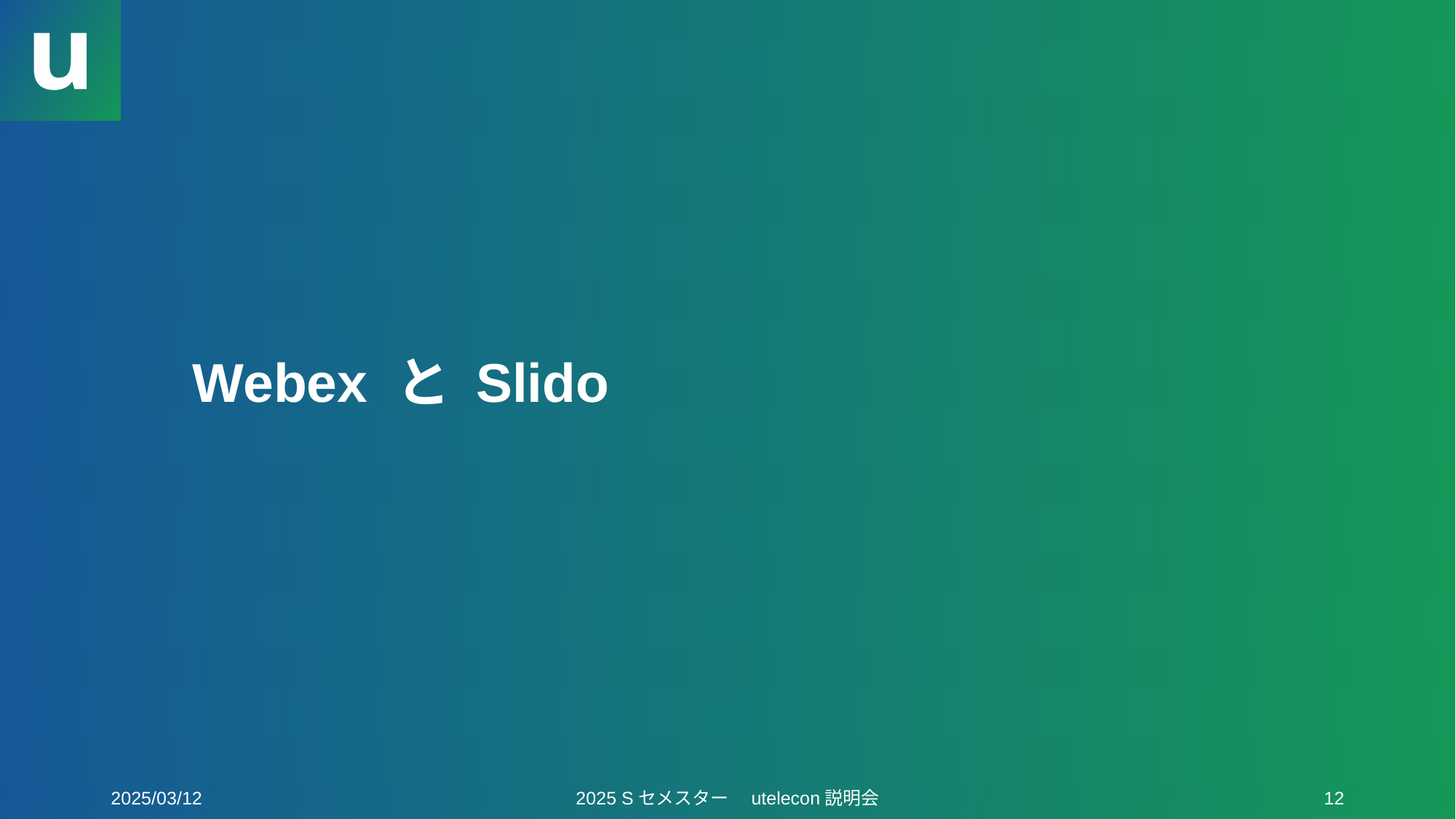

# Webex と Slido
2025/03/12
2025 Sセメスター　utelecon説明会
12